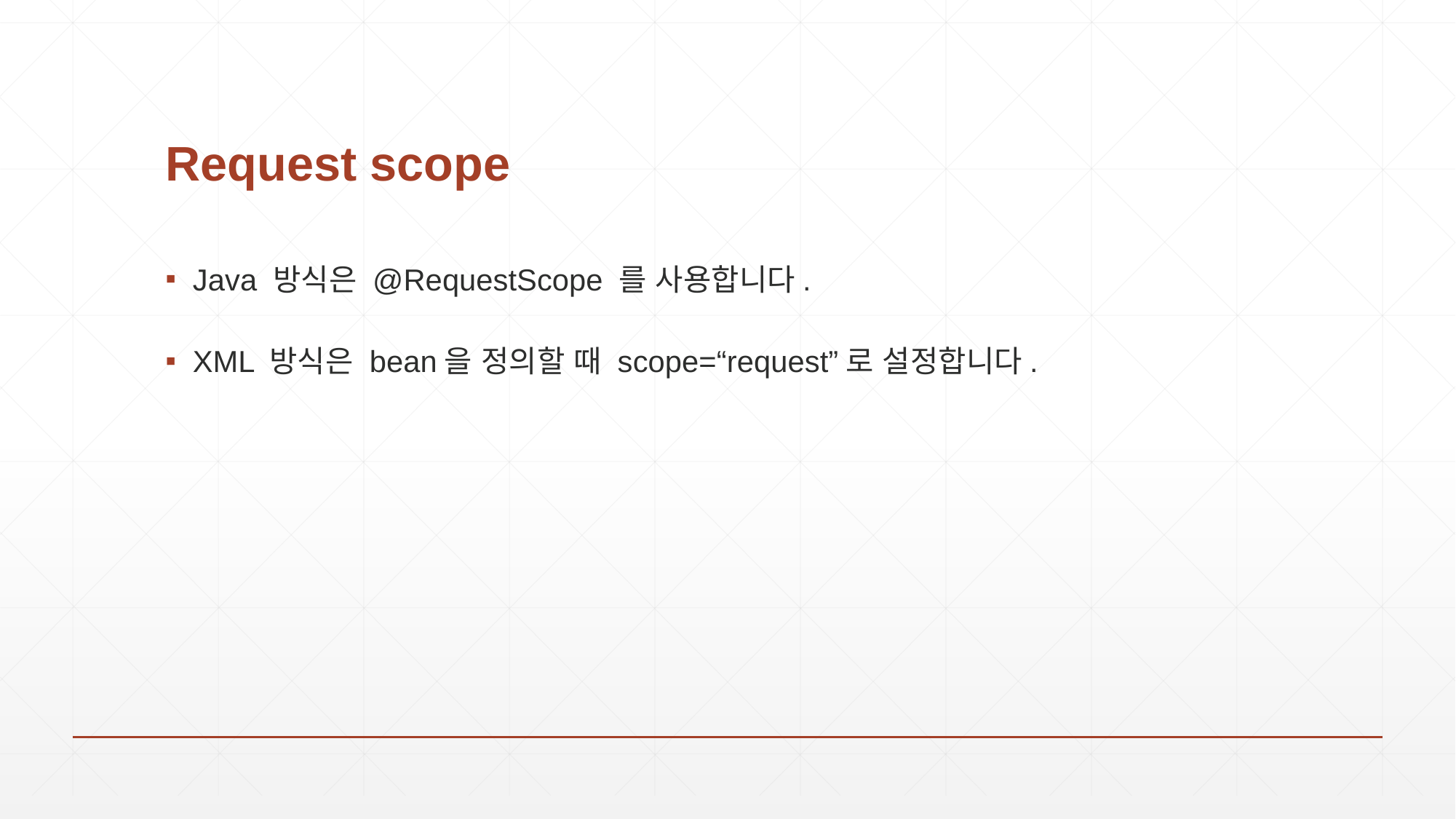

# Request scope
Java 방식은 @RequestScope 를 사용합니다.
XML 방식은 bean을 정의할 때 scope=“request”로 설정합니다.